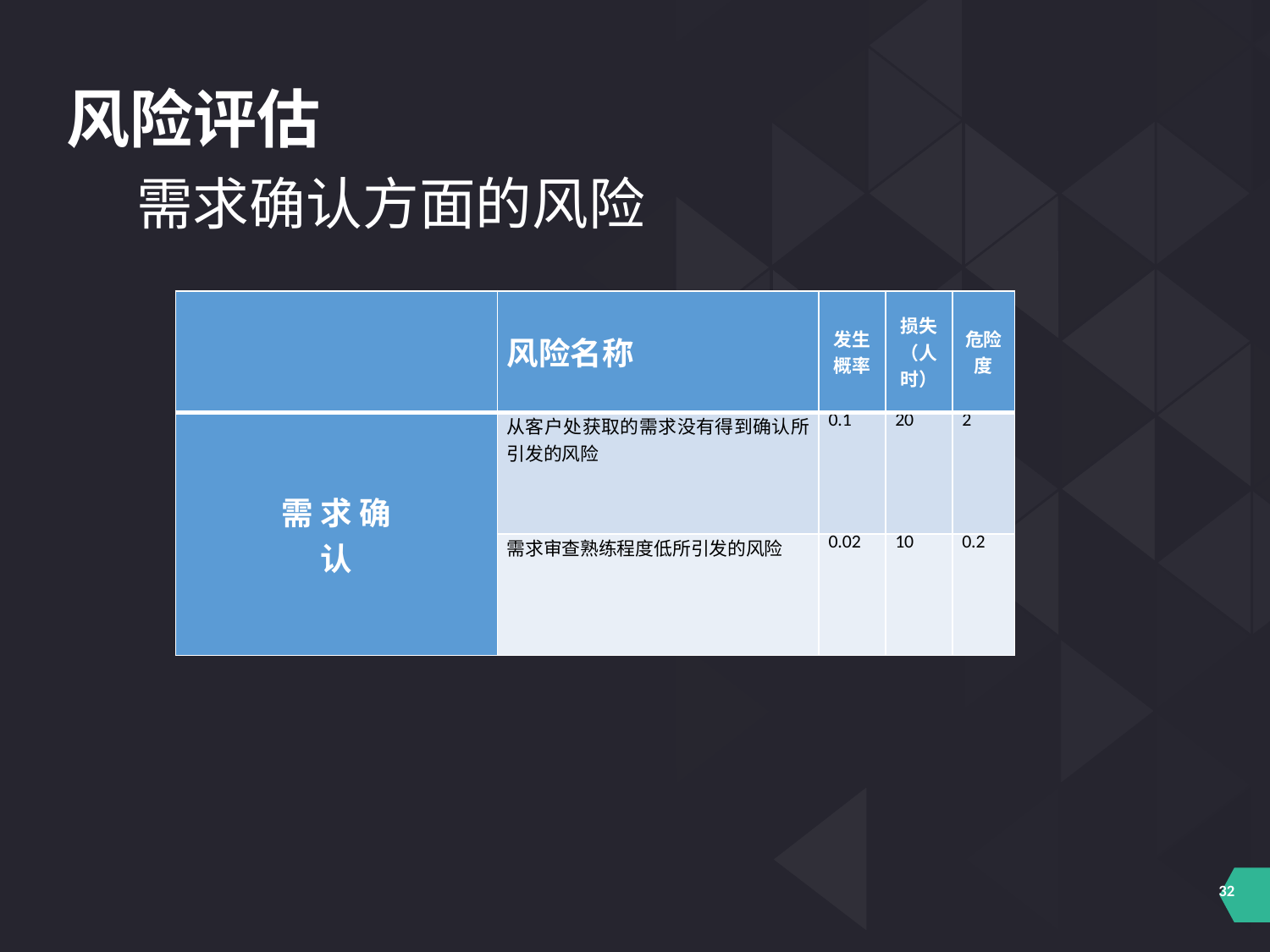

风险评估
需求确认方面的风险
|  | 风险名称 | 发生概率 | 损失（人时） | 危险度 |
| --- | --- | --- | --- | --- |
| 需 求 确 认 | 从客户处获取的需求没有得到确认所引发的风险 | 0.1 | 20 | 2 |
|  | 需求审查熟练程度低所引发的风险 | 0.02 | 10 | 0.2 |
|  | 风险名称 | 发生概率 | 损失（人时） | 危险度 |
| --- | --- | --- | --- | --- |
| 需 求 确 认 | 从客户处获取的需求没有得到确认所引发的风险 | 0.1 | 20 | 2 |
|  | 需求审查熟练程度低所引发的风险 | 0.02 | 10 | 0.2 |